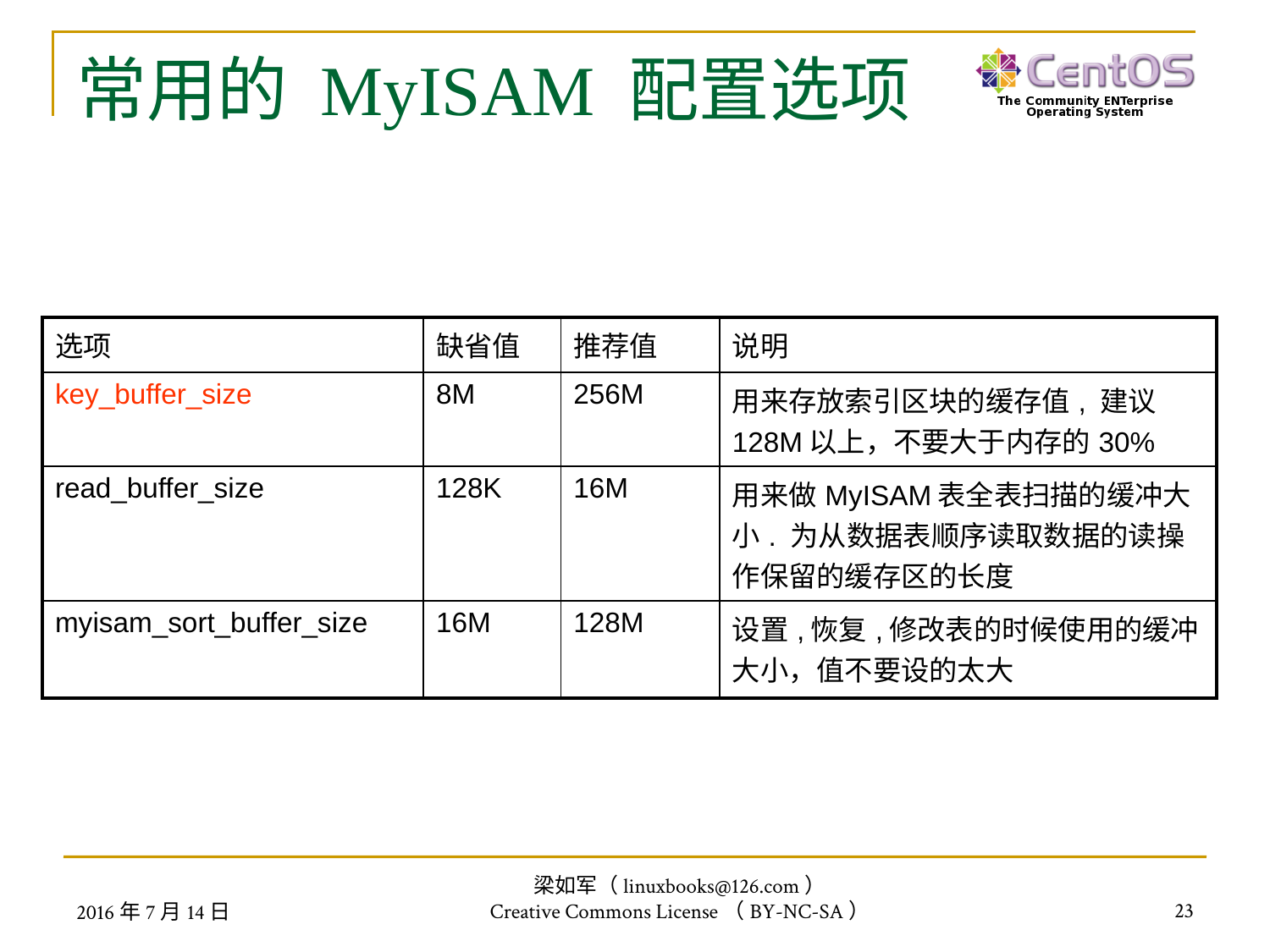

# 常用的 MyISAM 配置选项
| 选项 | 缺省值 | 推荐值 | 说明 |
| --- | --- | --- | --- |
| key\_buffer\_size | 8M | 256M | 用来存放索引区块的缓存值, 建议128M以上，不要大于内存的30% |
| read\_buffer\_size | 128K | 16M | 用来做MyISAM表全表扫描的缓冲大小. 为从数据表顺序读取数据的读操作保留的缓存区的长度 |
| myisam\_sort\_buffer\_size | 16M | 128M | 设置,恢复,修改表的时候使用的缓冲大小，值不要设的太大 |
梁如军（linuxbooks@126.com）
Creative Commons License（BY-NC-SA）
2016年7月14日
23